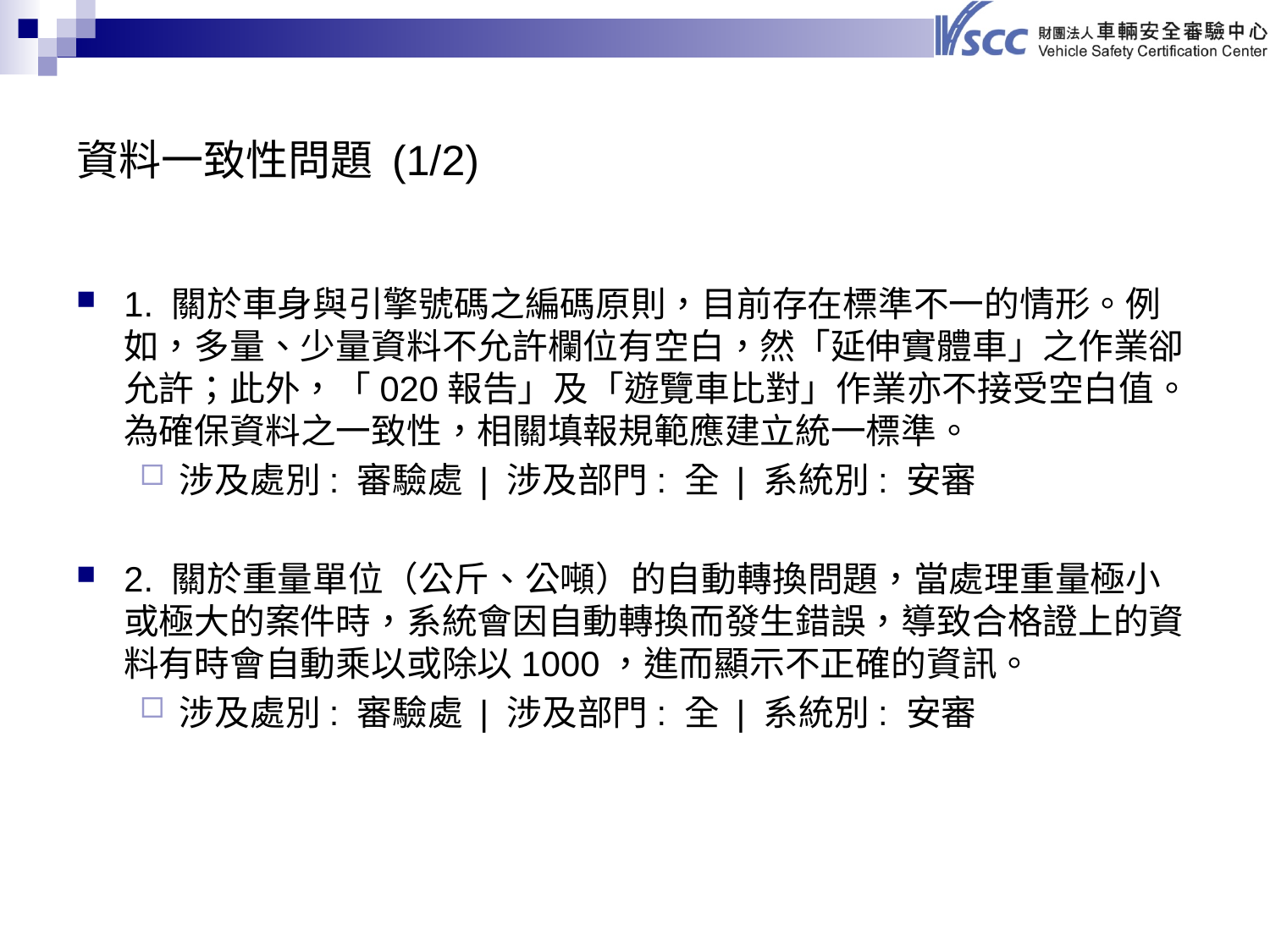

# 資料一致性問題 (1/2)
1. 關於車身與引擎號碼之編碼原則，目前存在標準不一的情形。例如，多量、少量資料不允許欄位有空白，然「延伸實體車」之作業卻允許；此外，「020報告」及「遊覽車比對」作業亦不接受空白值。為確保資料之一致性，相關填報規範應建立統一標準。
涉及處別: 審驗處 | 涉及部門: 全 | 系統別: 安審

2. 關於重量單位（公斤、公噸）的自動轉換問題，當處理重量極小或極大的案件時，系統會因自動轉換而發生錯誤，導致合格證上的資料有時會自動乘以或除以1000，進而顯示不正確的資訊。
涉及處別: 審驗處 | 涉及部門: 全 | 系統別: 安審